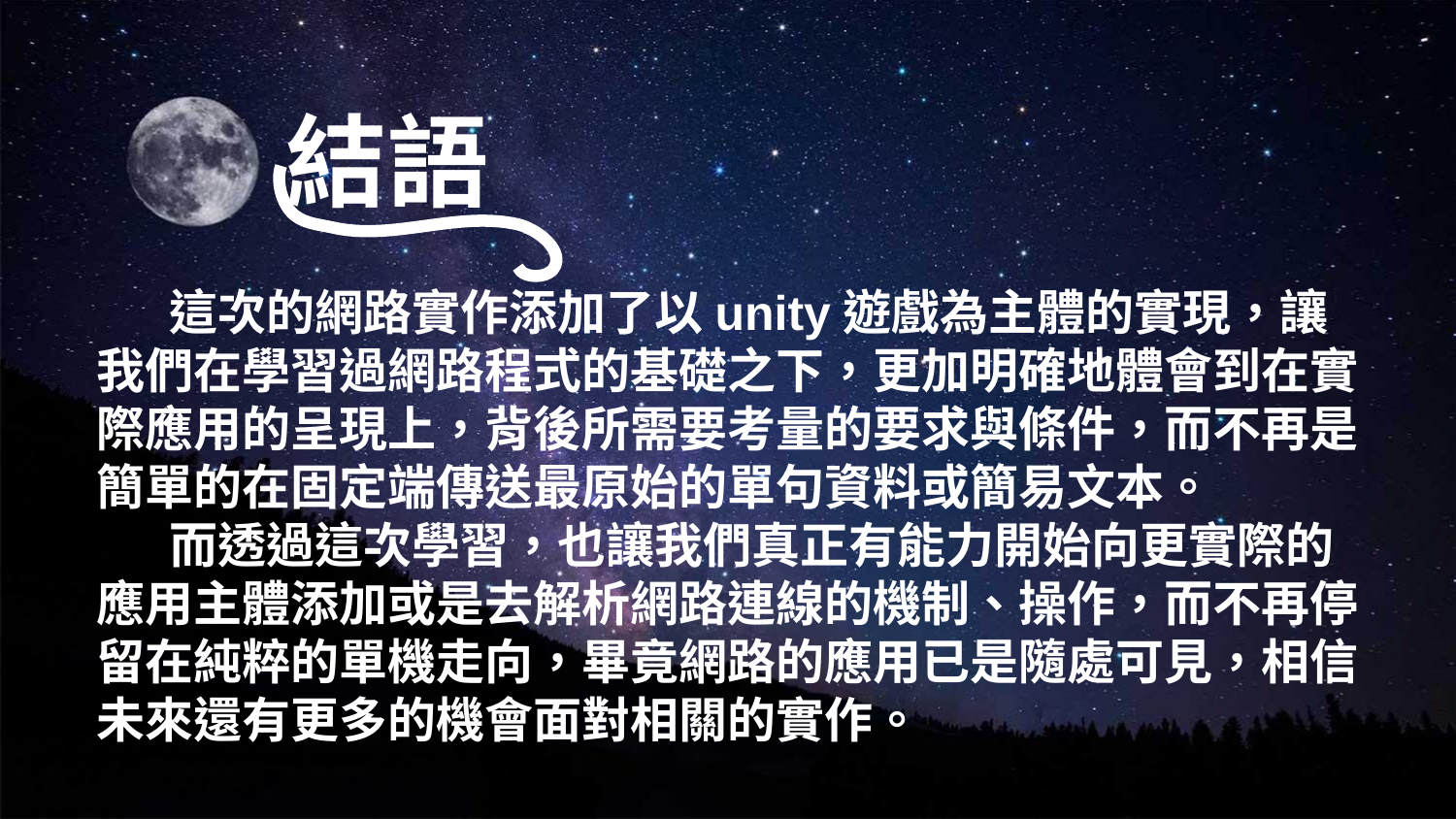

結語

這次的網路實作添加了以unity遊戲為主體的實現，讓我們在學習過網路程式的基礎之下，更加明確地體會到在實際應用的呈現上，背後所需要考量的要求與條件，而不再是簡單的在固定端傳送最原始的單句資料或簡易文本。
而透過這次學習，也讓我們真正有能力開始向更實際的應用主體添加或是去解析網路連線的機制、操作，而不再停留在純粹的單機走向，畢竟網路的應用已是隨處可見，相信未來還有更多的機會面對相關的實作。